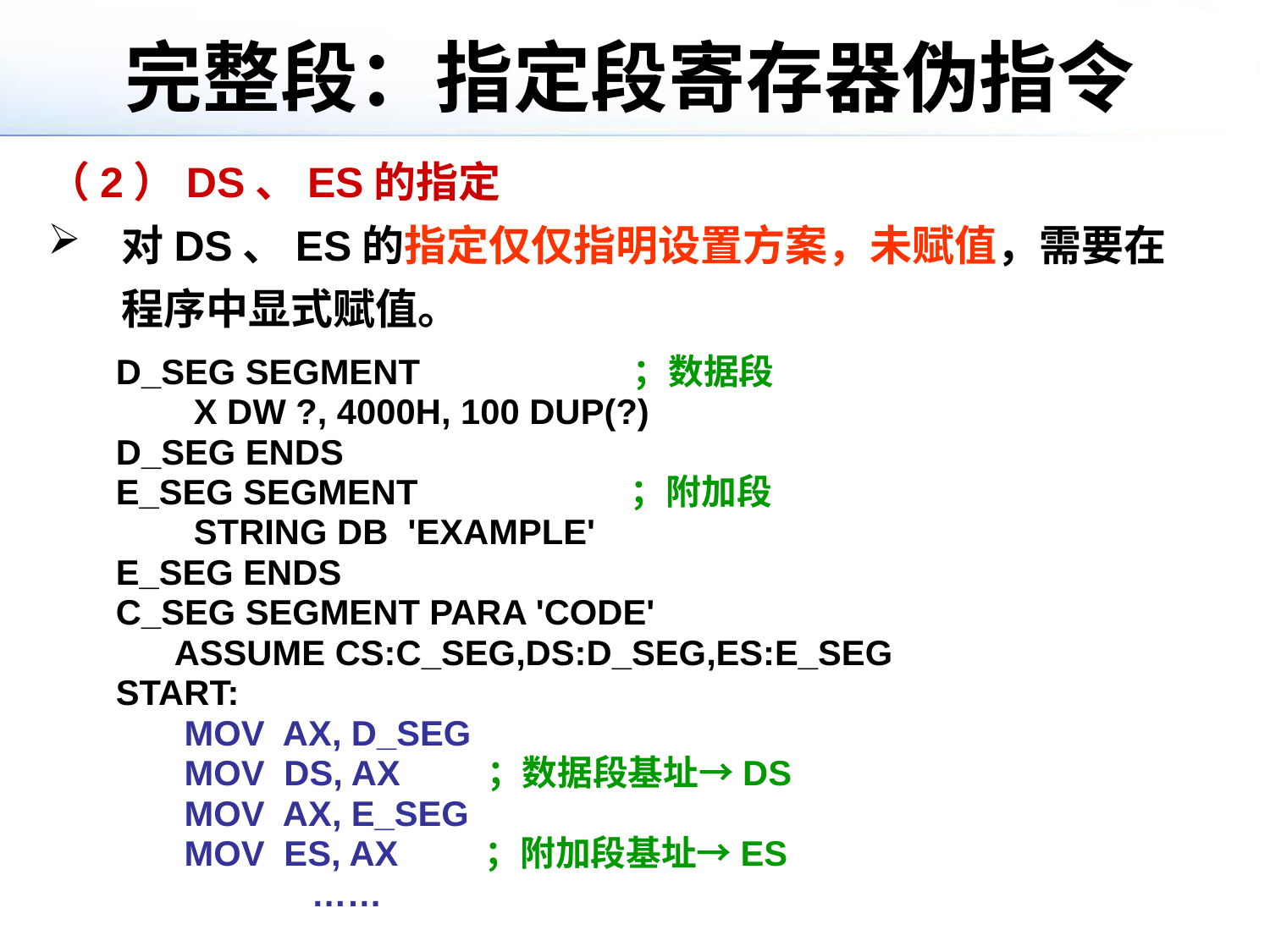

# 完整段：指定段寄存器伪指令
（2）DS、ES的指定
对DS、ES的指定仅仅指明设置方案，未赋值，需要在程序中显式赋值。
      D_SEG SEGMENT                     ；数据段
              X DW ?, 4000H, 100 DUP(?)
      D_SEG ENDS
      E_SEG SEGMENT                     ；附加段
              STRING DB  'EXAMPLE'
      E_SEG ENDS
      C_SEG SEGMENT PARA 'CODE'
            ASSUME CS:C_SEG,DS:D_SEG,ES:E_SEG
      START:
             MOV  AX, D_SEG
             MOV  DS, AX        ；数据段基址→DS
             MOV  AX, E_SEG
             MOV  ES, AX        ；附加段基址→ES
		……